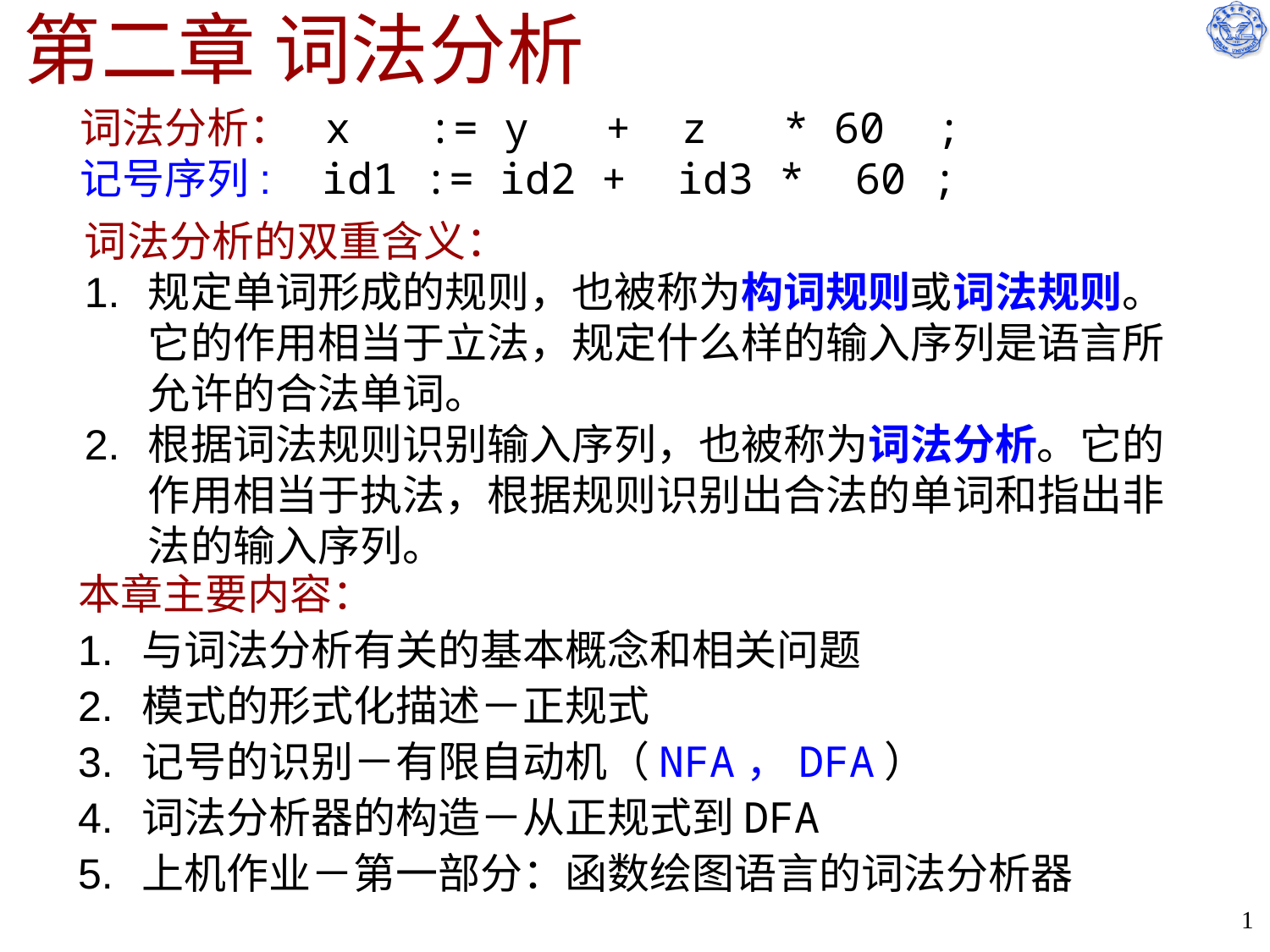

# 第二章 词法分析
词法分析：	  x   := y   +  z   * 60  ;
记号序列:	 id1 := id2 +  id3 *  60 ;
词法分析的双重含义：
规定单词形成的规则，也被称为构词规则或词法规则。它的作用相当于立法，规定什么样的输入序列是语言所允许的合法单词。
根据词法规则识别输入序列，也被称为词法分析。它的作用相当于执法，根据规则识别出合法的单词和指出非法的输入序列。
本章主要内容：
与词法分析有关的基本概念和相关问题
模式的形式化描述－正规式
记号的识别－有限自动机（NFA，DFA）
词法分析器的构造－从正规式到DFA
上机作业－第一部分：函数绘图语言的词法分析器
1